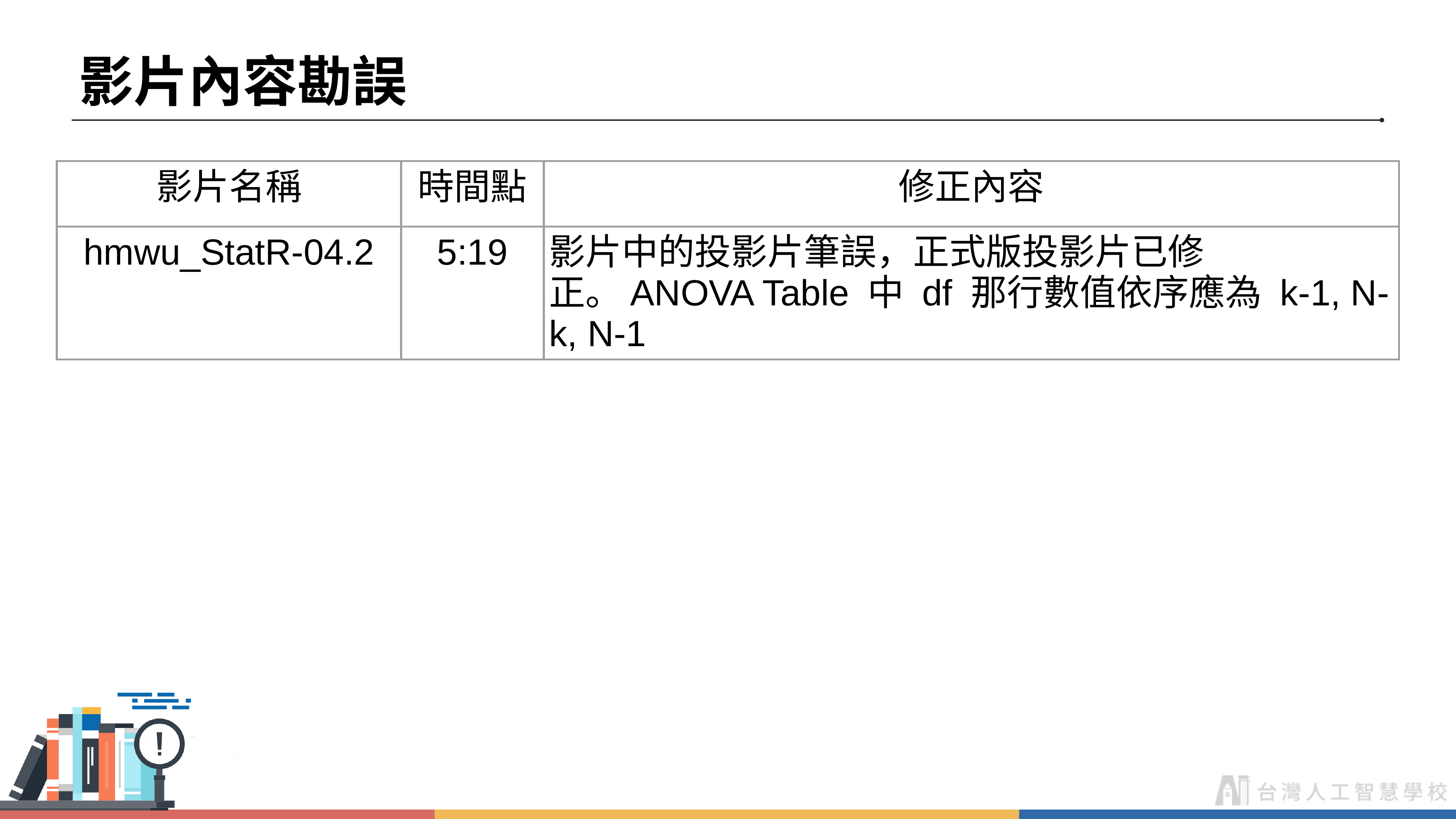

# 影片內容勘誤
| 影片名稱 | 時間點 | 修正內容 |
| --- | --- | --- |
| hmwu\_StatR-04.2 | 5:19 | 影片中的投影片筆誤，正式版投影片已修正。ANOVA Table 中 df 那行數值依序應為 k-1, N-k, N-1 |